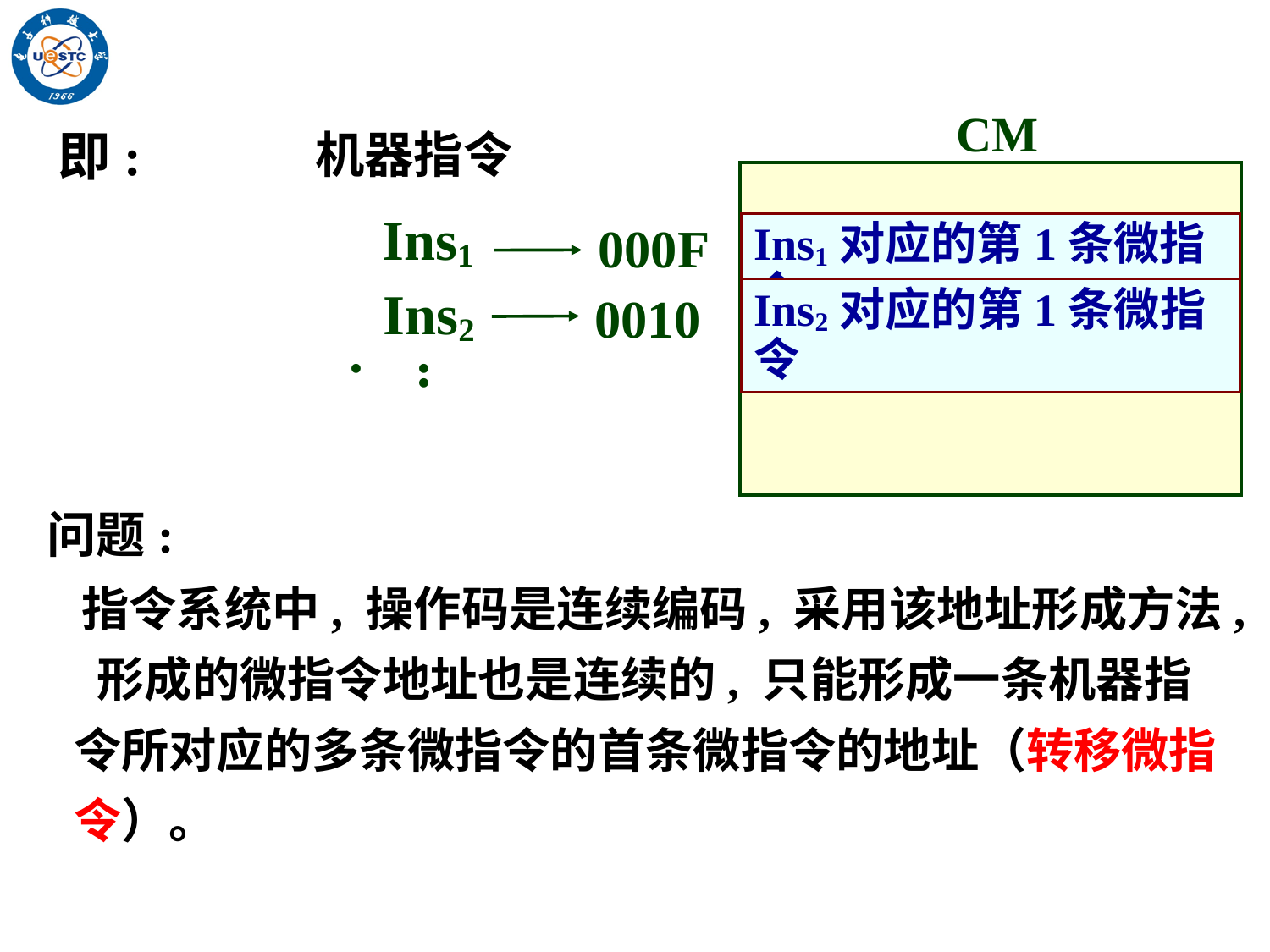

CM

即:
机器指令
Ins1
000F
Ins1对应的第1条微指令

Ins2
0010
Ins2对应的第1条微指令

...
问题:
  指令系统中, 操作码是连续编码, 采用该地址形成方法, 形成的微指令地址也是连续的, 只能形成一条机器指令所对应的多条微指令的首条微指令的地址（转移微指令）。